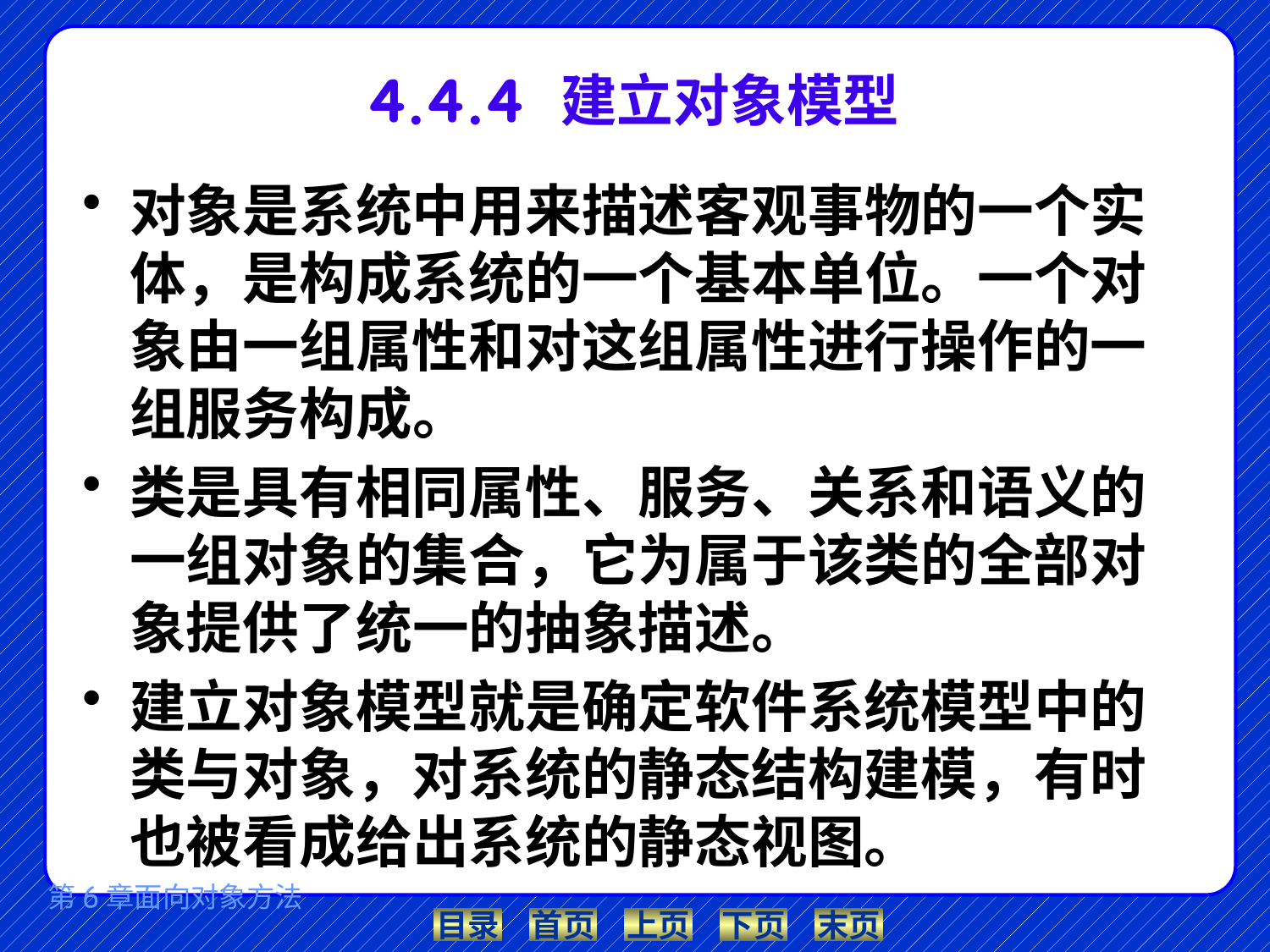

# 4.4.4 建立对象模型
对象是系统中用来描述客观事物的一个实体，是构成系统的一个基本单位。一个对象由一组属性和对这组属性进行操作的一组服务构成。
类是具有相同属性、服务、关系和语义的一组对象的集合，它为属于该类的全部对象提供了统一的抽象描述。
建立对象模型就是确定软件系统模型中的类与对象，对系统的静态结构建模，有时也被看成给出系统的静态视图。
第6章面向对象方法